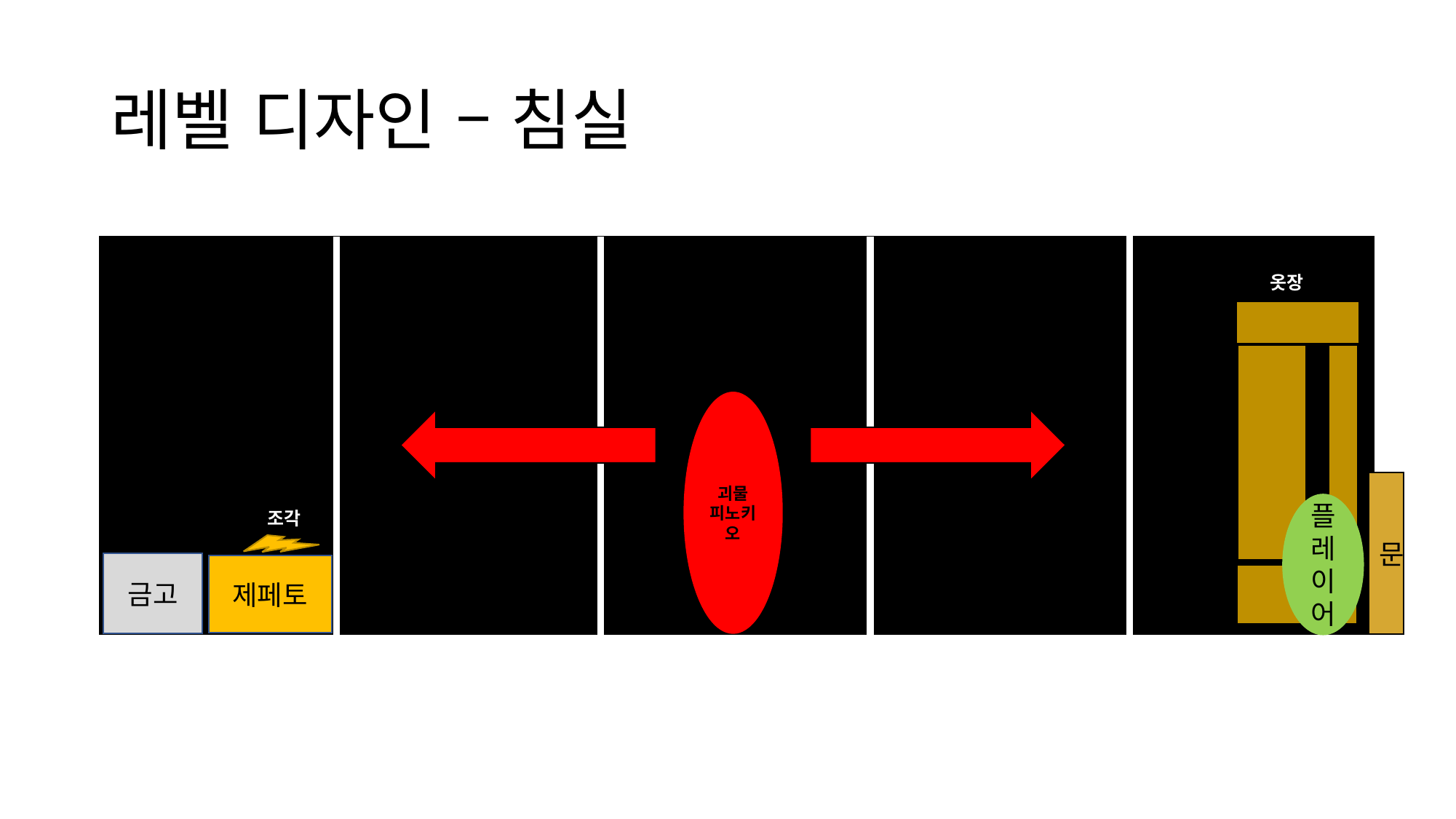

# 레벨 디자인 – 침실

옷장

괴물 피노키오

1층 계단
문
플레이어
조각

탈출구
금고
제페토